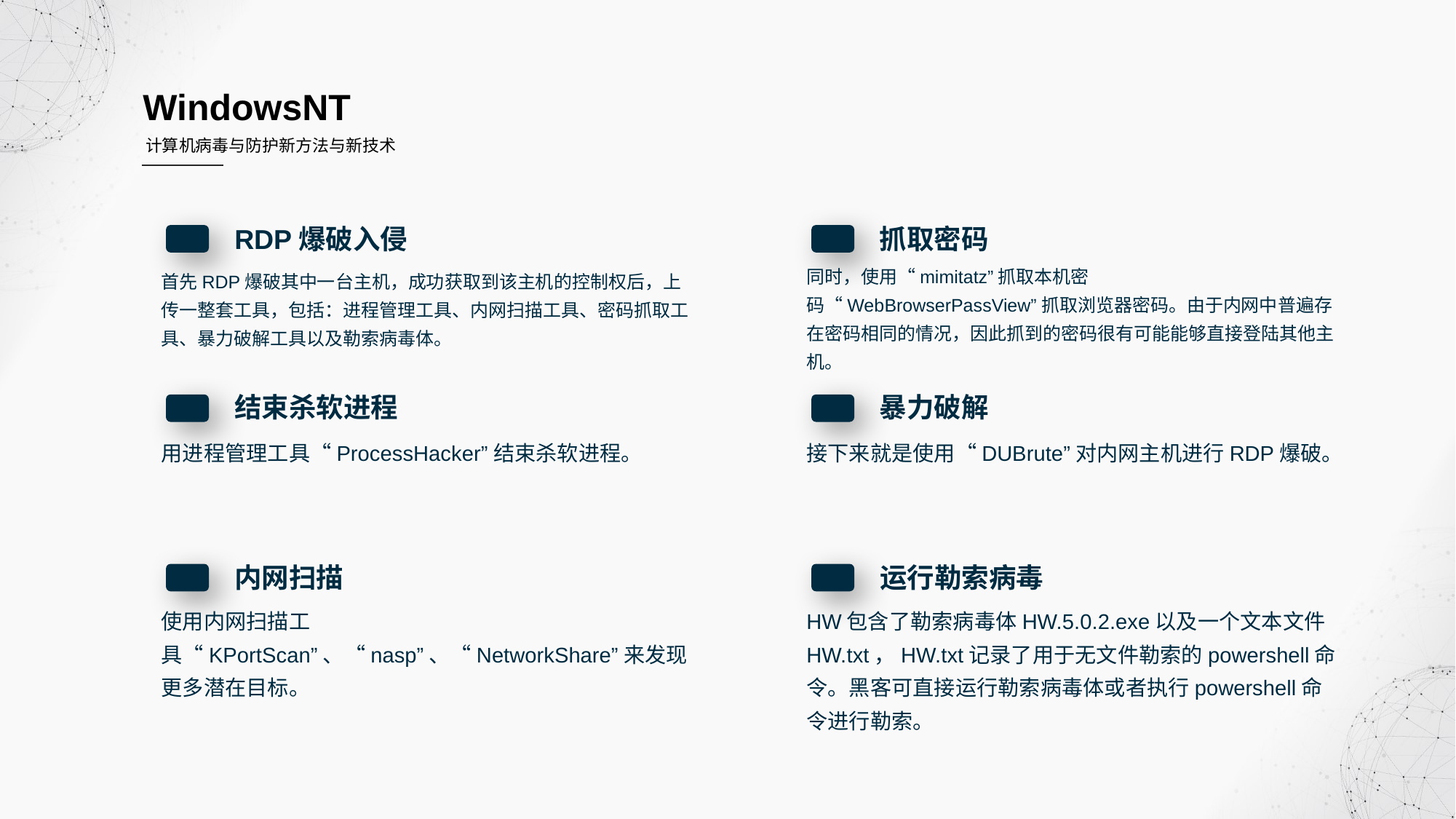

WindowsNT
计算机病毒与防护新方法与新技术
抓取密码
RDP爆破入侵

同时，使用“mimitatz”抓取本机密码“WebBrowserPassView”抓取浏览器密码。由于内网中普遍存在密码相同的情况，因此抓到的密码很有可能能够直接登陆其他主机。
首先RDP爆破其中一台主机，成功获取到该主机的控制权后，上传一整套工具，包括：进程管理工具、内网扫描工具、密码抓取工具、暴力破解工具以及勒索病毒体。
结束杀软进程
暴力破解

用进程管理工具“ProcessHacker”结束杀软进程。
接下来就是使用“DUBrute”对内网主机进行RDP爆破。
运行勒索病毒
内网扫描

使用内网扫描工具“KPortScan”、“nasp”、“NetworkShare”来发现更多潜在目标。
HW包含了勒索病毒体HW.5.0.2.exe以及一个文本文件HW.txt，HW.txt记录了用于无文件勒索的powershell命令。黑客可直接运行勒索病毒体或者执行powershell命令进行勒索。